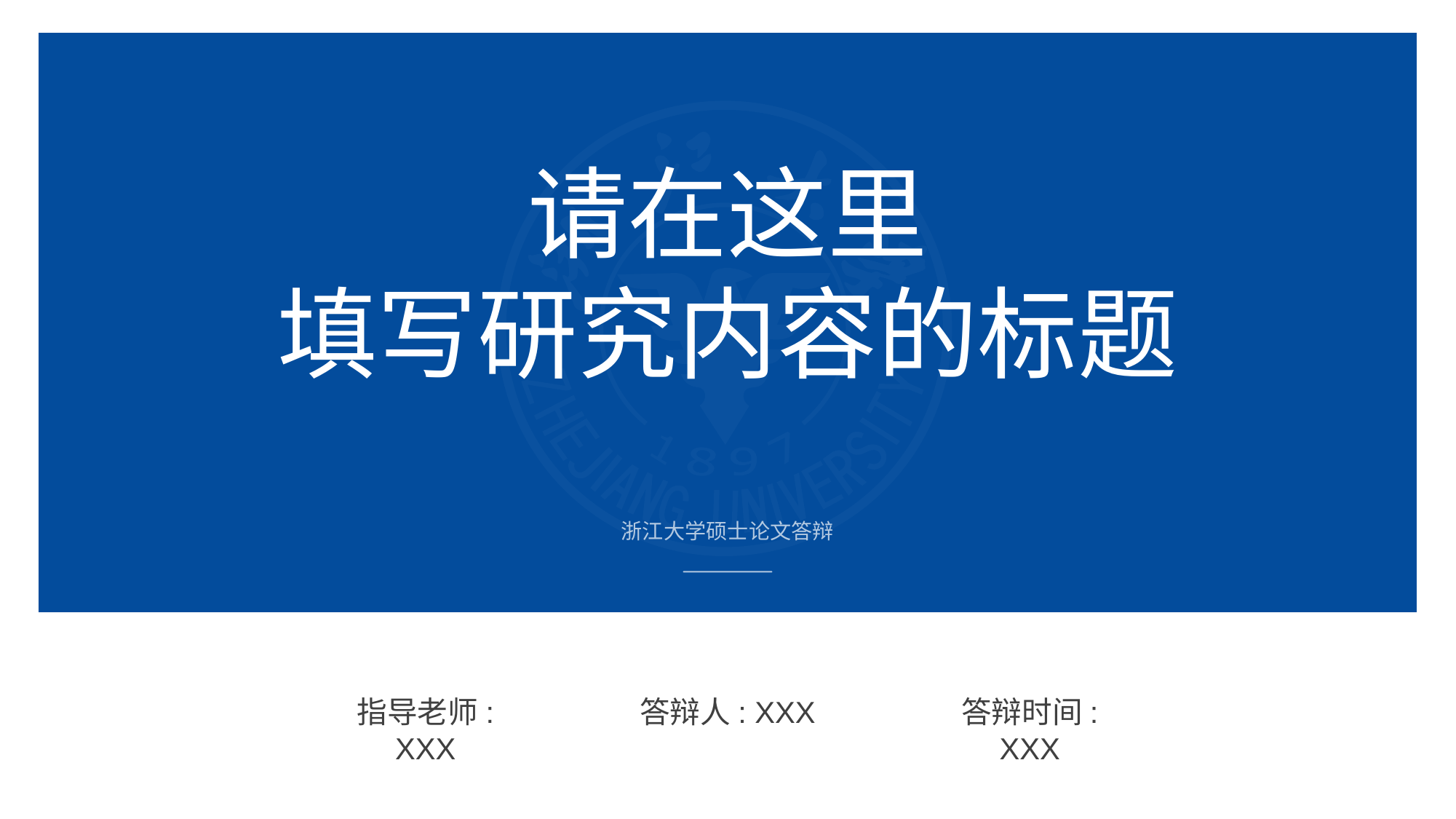

请在这里
填写研究内容的标题
浙江大学硕士论文答辩
指导老师: XXX
答辩人: XXX
答辩时间: XXX